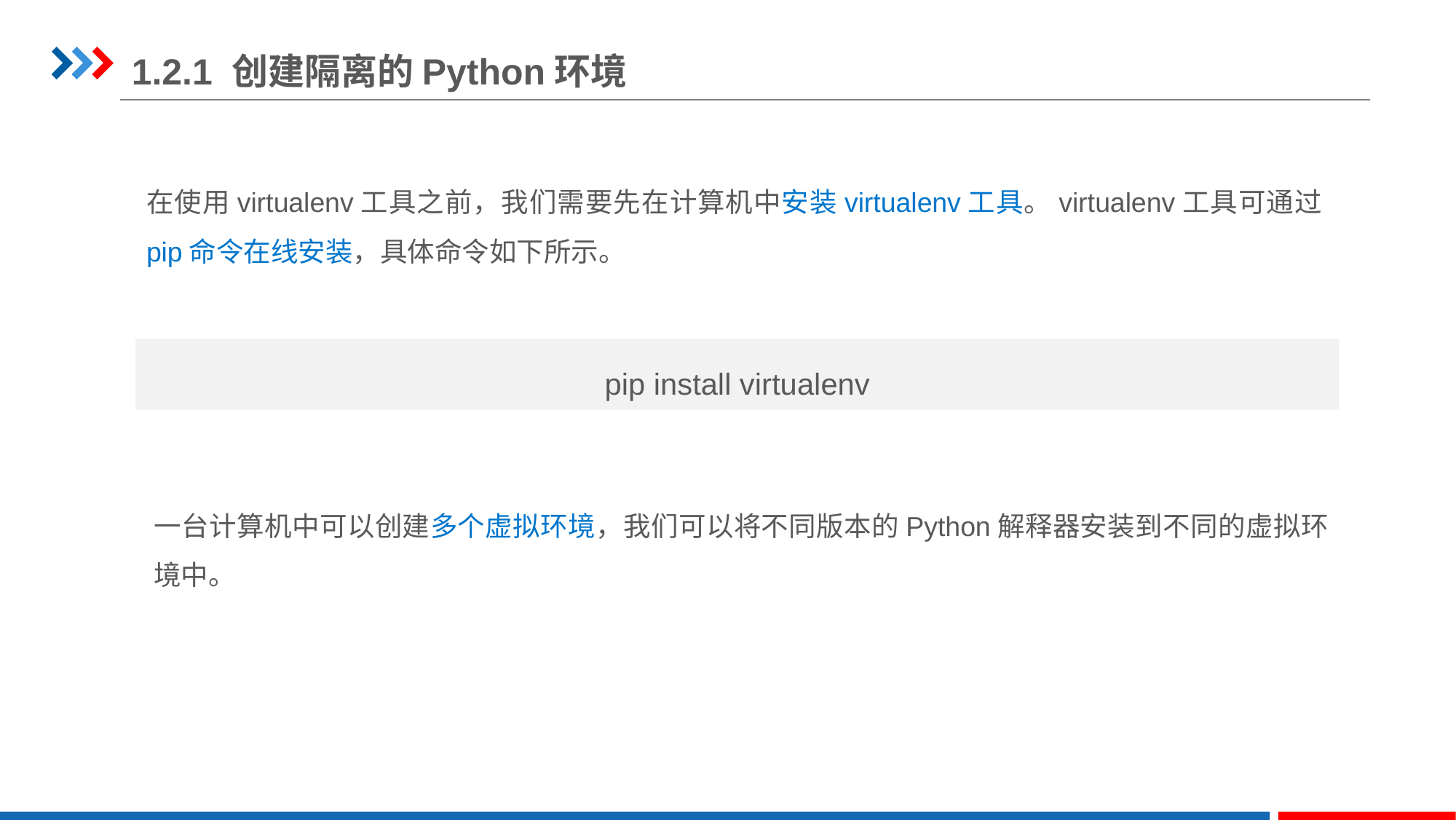

1.2.1 创建隔离的Python环境
在使用virtualenv工具之前，我们需要先在计算机中安装virtualenv工具。virtualenv工具可通过pip命令在线安装，具体命令如下所示。
pip install virtualenv
一台计算机中可以创建多个虚拟环境，我们可以将不同版本的Python解释器安装到不同的虚拟环境中。